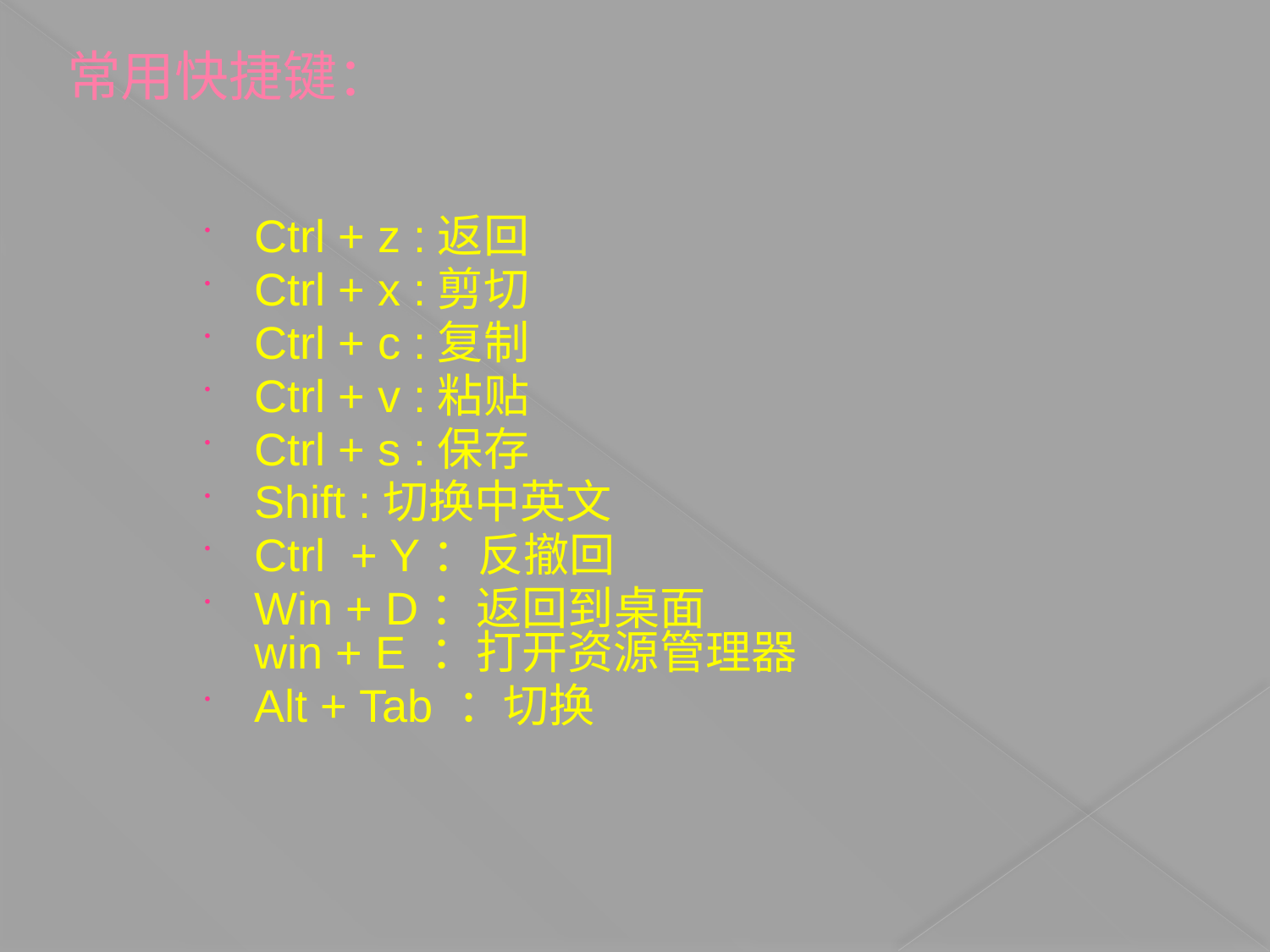

常用快捷键：
Ctrl + z :返回
Ctrl + x :剪切
Ctrl + c :复制
Ctrl + v :粘贴
Ctrl + s :保存
Shift :切换中英文
Ctrl  + Y：反撤回
Win + D：返回到桌面
win + E ：打开资源管理器
Alt + Tab ：切换